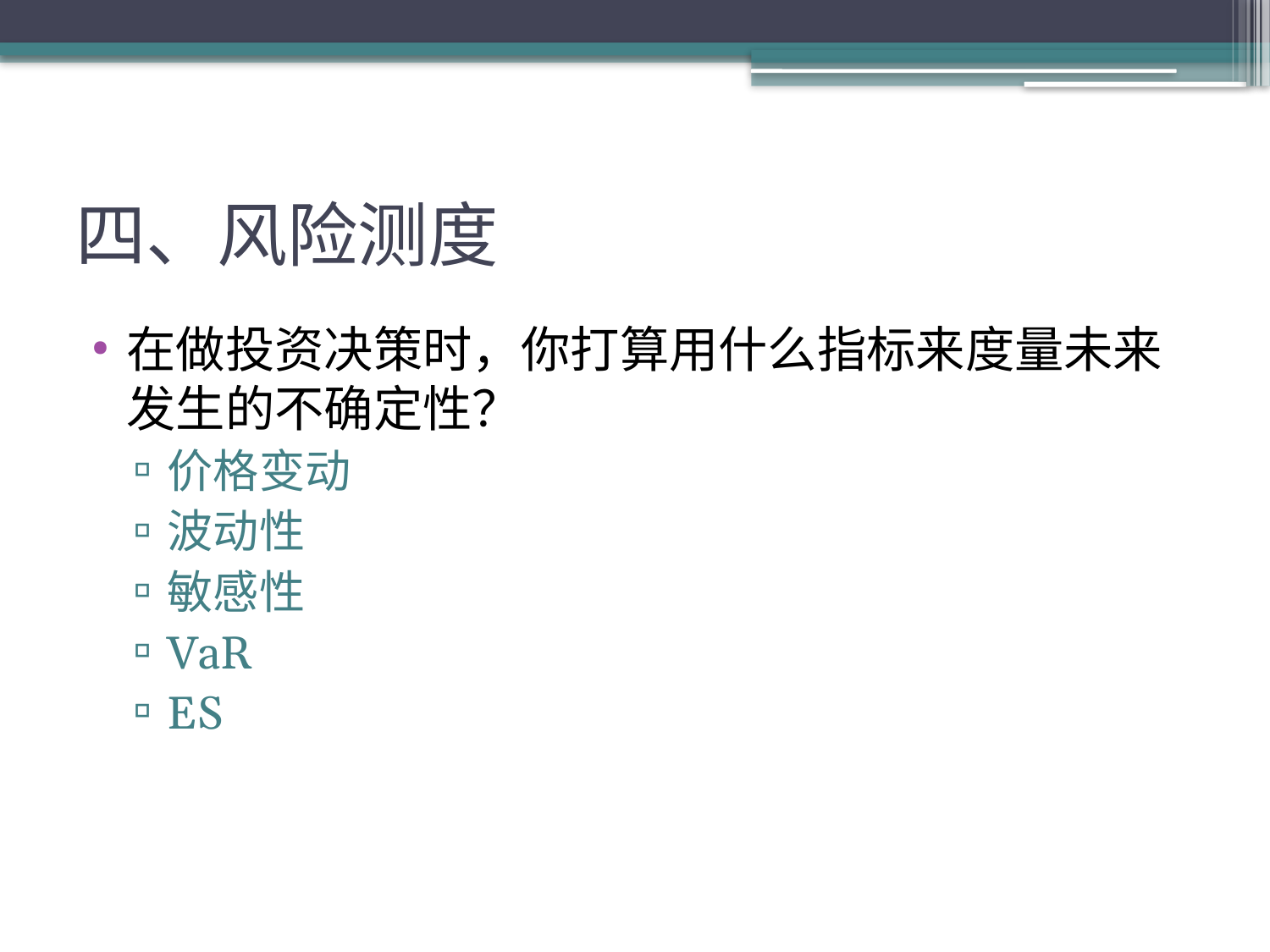

# 四、风险测度
在做投资决策时，你打算用什么指标来度量未来发生的不确定性？
价格变动
波动性
敏感性
VaR
ES